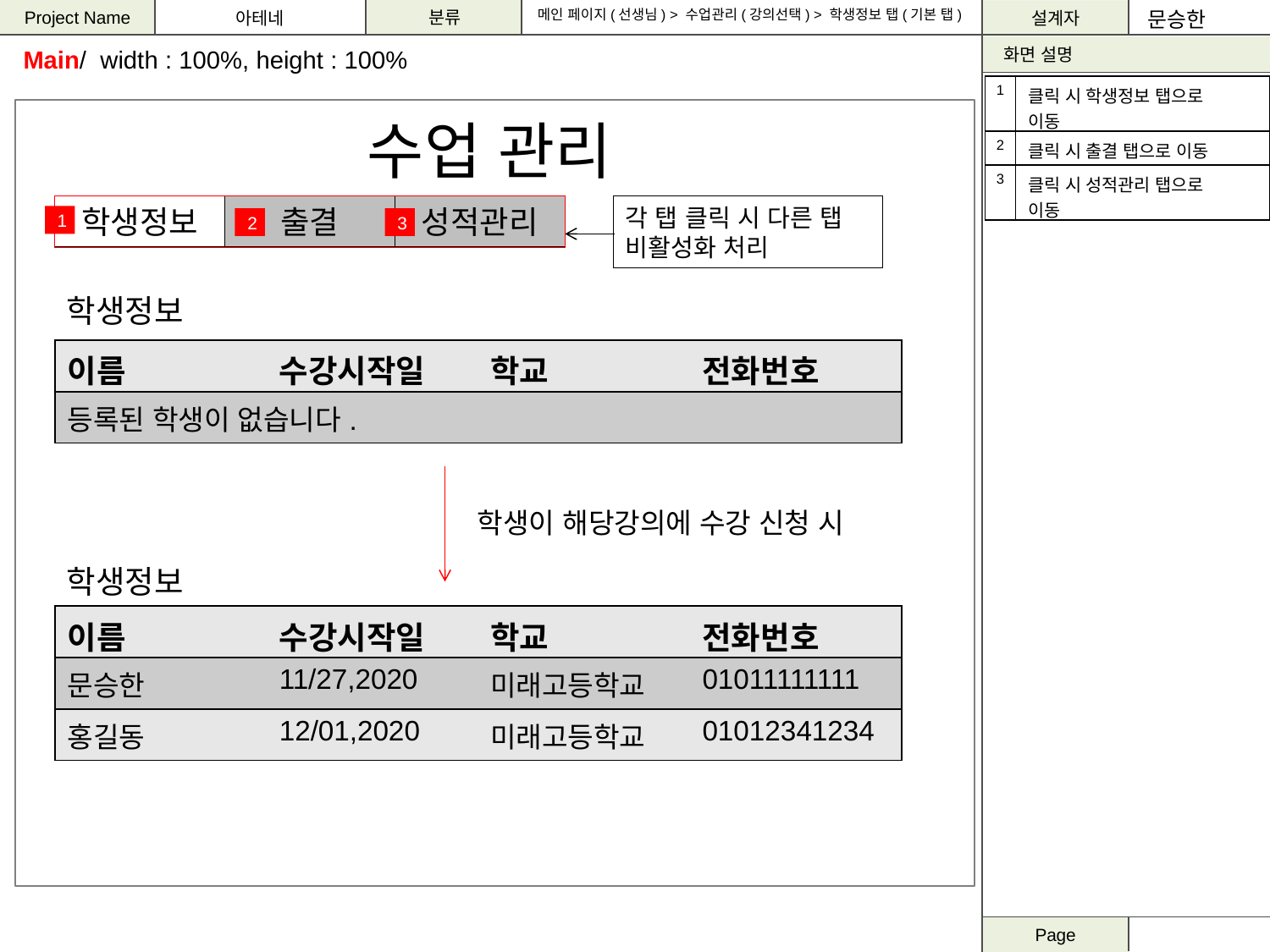

문승한
메인 페이지(선생님) > 수업관리(강의선택) > 학생정보 탭(기본 탭)
Main/  width : 100%, height : 100%
| 1 | 클릭 시 학생정보 탭으로 이동 |
| --- | --- |
| 2 | 클릭 시 출결 탭으로 이동 |
| 3 | 클릭 시 성적관리 탭으로 이동 |

수업 관리
학생정보

출결
성적관리
각 탭 클릭 시 다른 탭 비활성화 처리
1
2
3
학생정보
| 이름 | 수강시작일 | 학교 | 전화번호 |
| --- | --- | --- | --- |
| 등록된 학생이 없습니다. |  |  |  |
학생이 해당강의에 수강 신청 시
학생정보
| 이름 | 수강시작일 | 학교 | 전화번호 |
| --- | --- | --- | --- |
| 문승한 | 11/27,2020 | 미래고등학교 | 01011111111 |
| 홍길동 | 12/01,2020 | 미래고등학교 | 01012341234 |